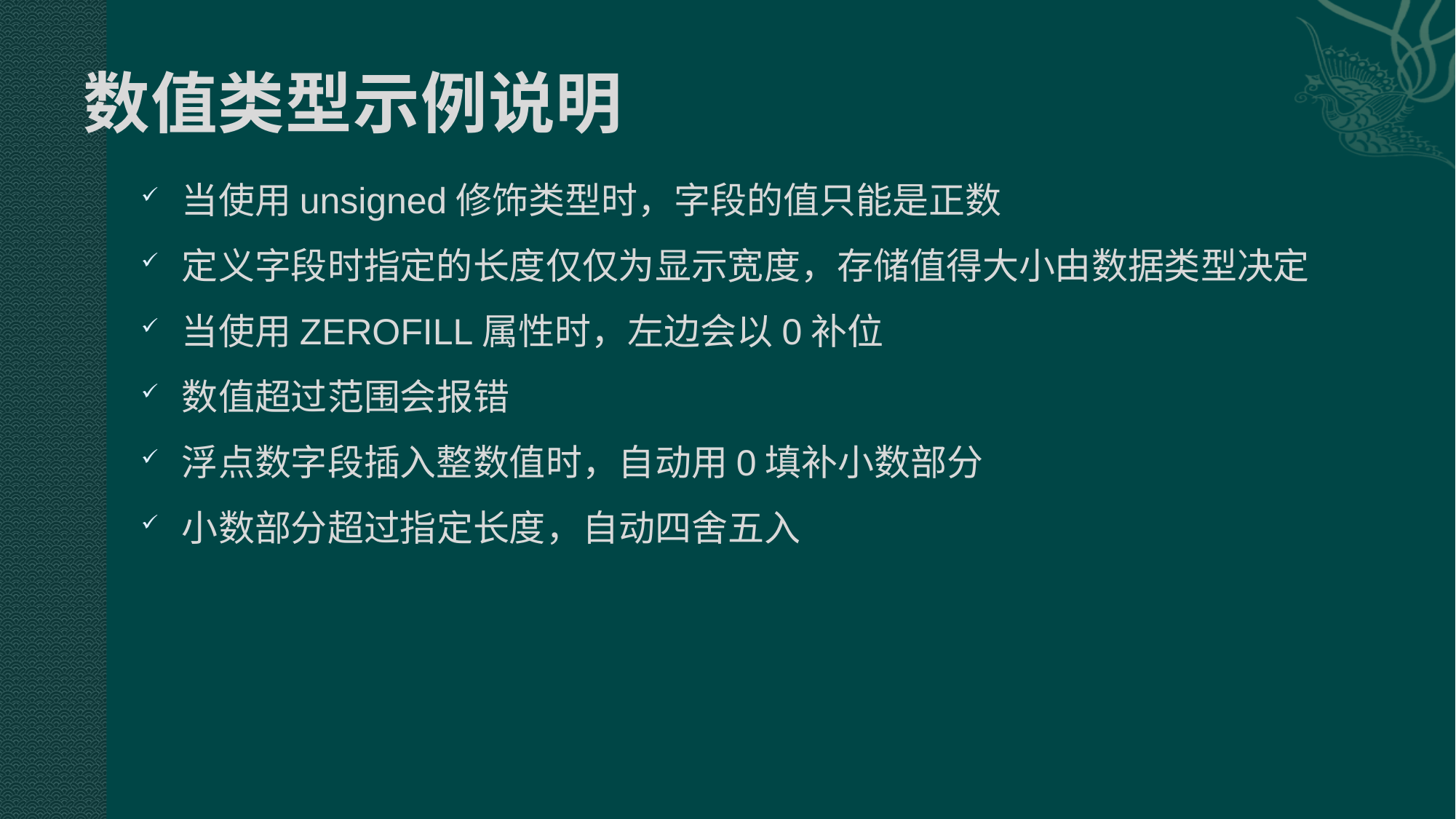

# 数值类型示例说明
当使用unsigned修饰类型时，字段的值只能是正数
定义字段时指定的长度仅仅为显示宽度，存储值得大小由数据类型决定
当使用ZEROFILL属性时，左边会以0补位
数值超过范围会报错
浮点数字段插入整数值时，自动用0填补小数部分
小数部分超过指定长度，自动四舍五入